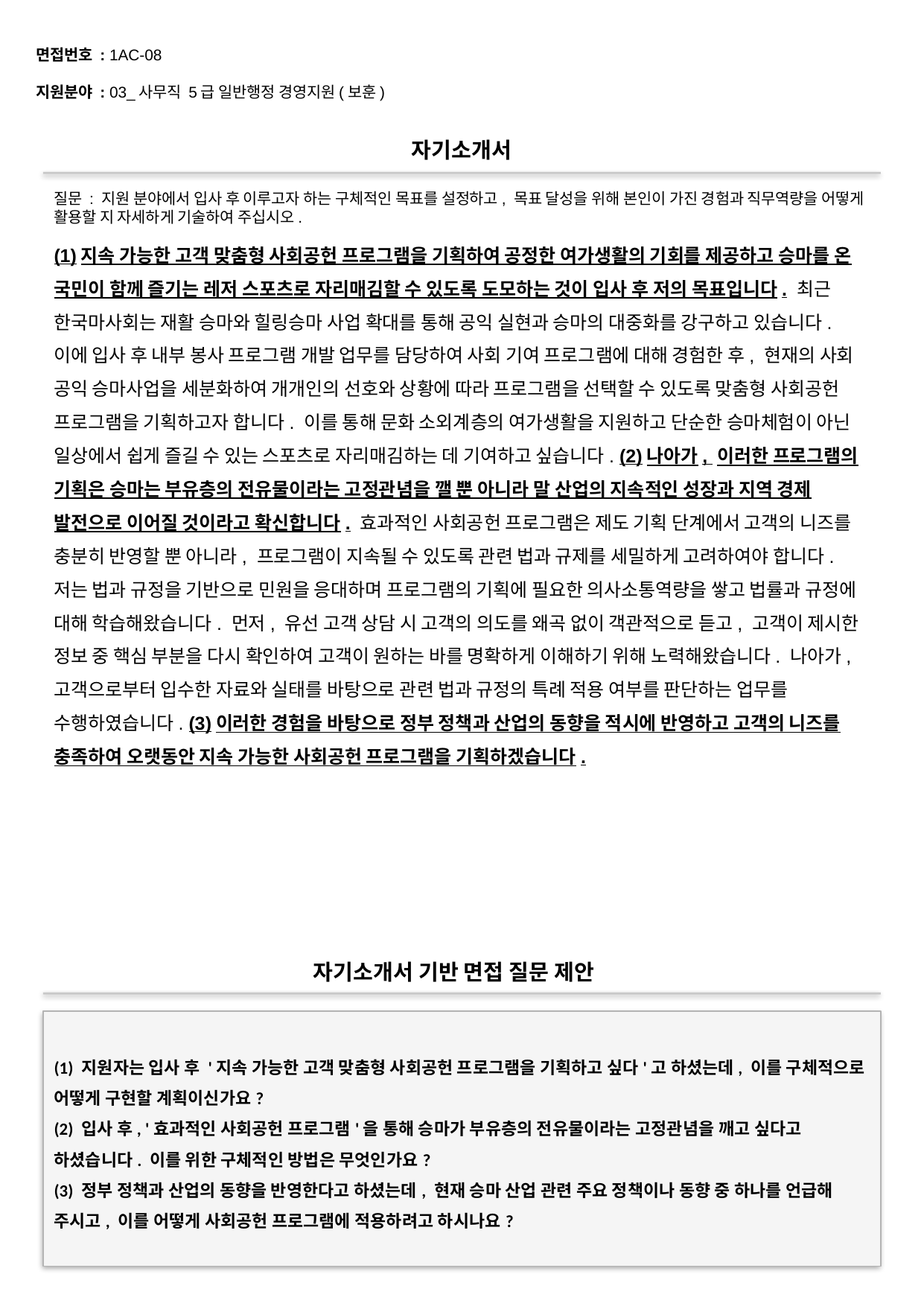

면접번호 : 1AC-08

지원분야 : 03_사무직 5급 일반행정 경영지원(보훈)
#

자기소개서

질문 : 지원 분야에서 입사 후 이루고자 하는 구체적인 목표를 설정하고, 목표 달성을 위해 본인이 가진 경험과 직무역량을 어떻게 활용할 지 자세하게 기술하여 주십시오.

(1)지속 가능한 고객 맞춤형 사회공헌 프로그램을 기획하여 공정한 여가생활의 기회를 제공하고 승마를 온 국민이 함께 즐기는 레저 스포츠로 자리매김할 수 있도록 도모하는 것이 입사 후 저의 목표입니다. 최근 한국마사회는 재활 승마와 힐링승마 사업 확대를 통해 공익 실현과 승마의 대중화를 강구하고 있습니다. 이에 입사 후 내부 봉사 프로그램 개발 업무를 담당하여 사회 기여 프로그램에 대해 경험한 후, 현재의 사회 공익 승마사업을 세분화하여 개개인의 선호와 상황에 따라 프로그램을 선택할 수 있도록 맞춤형 사회공헌 프로그램을 기획하고자 합니다. 이를 통해 문화 소외계층의 여가생활을 지원하고 단순한 승마체험이 아닌 일상에서 쉽게 즐길 수 있는 스포츠로 자리매김하는 데 기여하고 싶습니다. (2)나아가, 이러한 프로그램의 기획은 승마는 부유층의 전유물이라는 고정관념을 깰 뿐 아니라 말 산업의 지속적인 성장과 지역 경제 발전으로 이어질 것이라고 확신합니다. 효과적인 사회공헌 프로그램은 제도 기획 단계에서 고객의 니즈를 충분히 반영할 뿐 아니라, 프로그램이 지속될 수 있도록 관련 법과 규제를 세밀하게 고려하여야 합니다. 저는 법과 규정을 기반으로 민원을 응대하며 프로그램의 기획에 필요한 의사소통역량을 쌓고 법률과 규정에 대해 학습해왔습니다. 먼저, 유선 고객 상담 시 고객의 의도를 왜곡 없이 객관적으로 듣고, 고객이 제시한 정보 중 핵심 부분을 다시 확인하여 고객이 원하는 바를 명확하게 이해하기 위해 노력해왔습니다. 나아가, 고객으로부터 입수한 자료와 실태를 바탕으로 관련 법과 규정의 특례 적용 여부를 판단하는 업무를 수행하였습니다. (3)이러한 경험을 바탕으로 정부 정책과 산업의 동향을 적시에 반영하고 고객의 니즈를 충족하여 오랫동안 지속 가능한 사회공헌 프로그램을 기획하겠습니다.

자기소개서 기반 면접 질문 제안

(1) 지원자는 입사 후 '지속 가능한 고객 맞춤형 사회공헌 프로그램을 기획하고 싶다'고 하셨는데, 이를 구체적으로 어떻게 구현할 계획이신가요?
(2) 입사 후, '효과적인 사회공헌 프로그램'을 통해 승마가 부유층의 전유물이라는 고정관념을 깨고 싶다고 하셨습니다. 이를 위한 구체적인 방법은 무엇인가요?
(3) 정부 정책과 산업의 동향을 반영한다고 하셨는데, 현재 승마 산업 관련 주요 정책이나 동향 중 하나를 언급해 주시고, 이를 어떻게 사회공헌 프로그램에 적용하려고 하시나요?